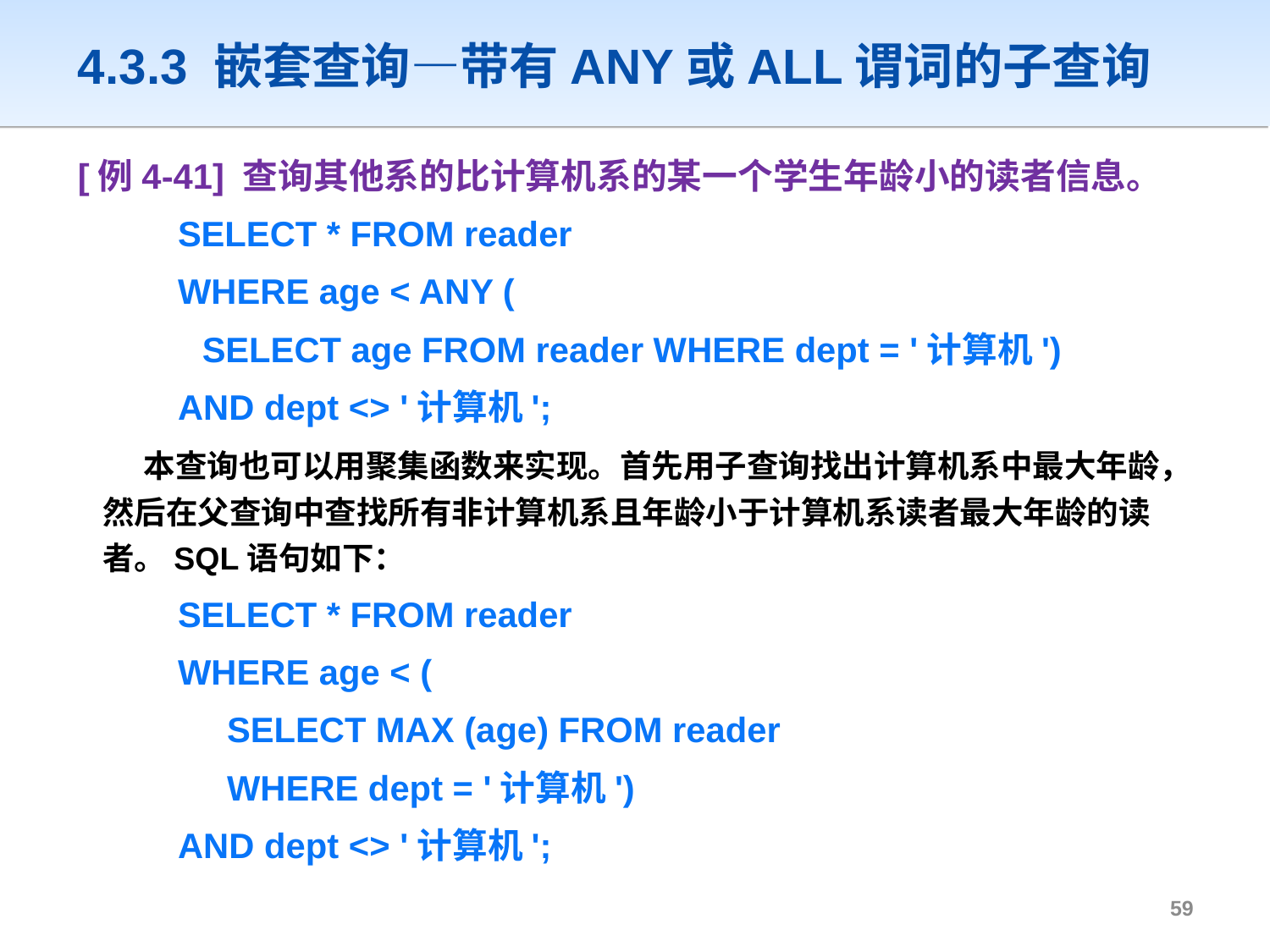

# 4.3.3 嵌套查询—带有ANY或ALL谓词的子查询
[例4-41] 查询其他系的比计算机系的某一个学生年龄小的读者信息。
SELECT * FROM reader
WHERE age < ANY (
	SELECT age FROM reader WHERE dept = '计算机')
AND dept <> '计算机';
	    本查询也可以用聚集函数来实现。首先用子查询找出计算机系中最大年龄，然后在父查询中查找所有非计算机系且年龄小于计算机系读者最大年龄的读者。SQL语句如下：
SELECT * FROM reader
WHERE age < (
SELECT MAX (age) FROM reader
WHERE dept = '计算机')
AND dept <> '计算机';

59